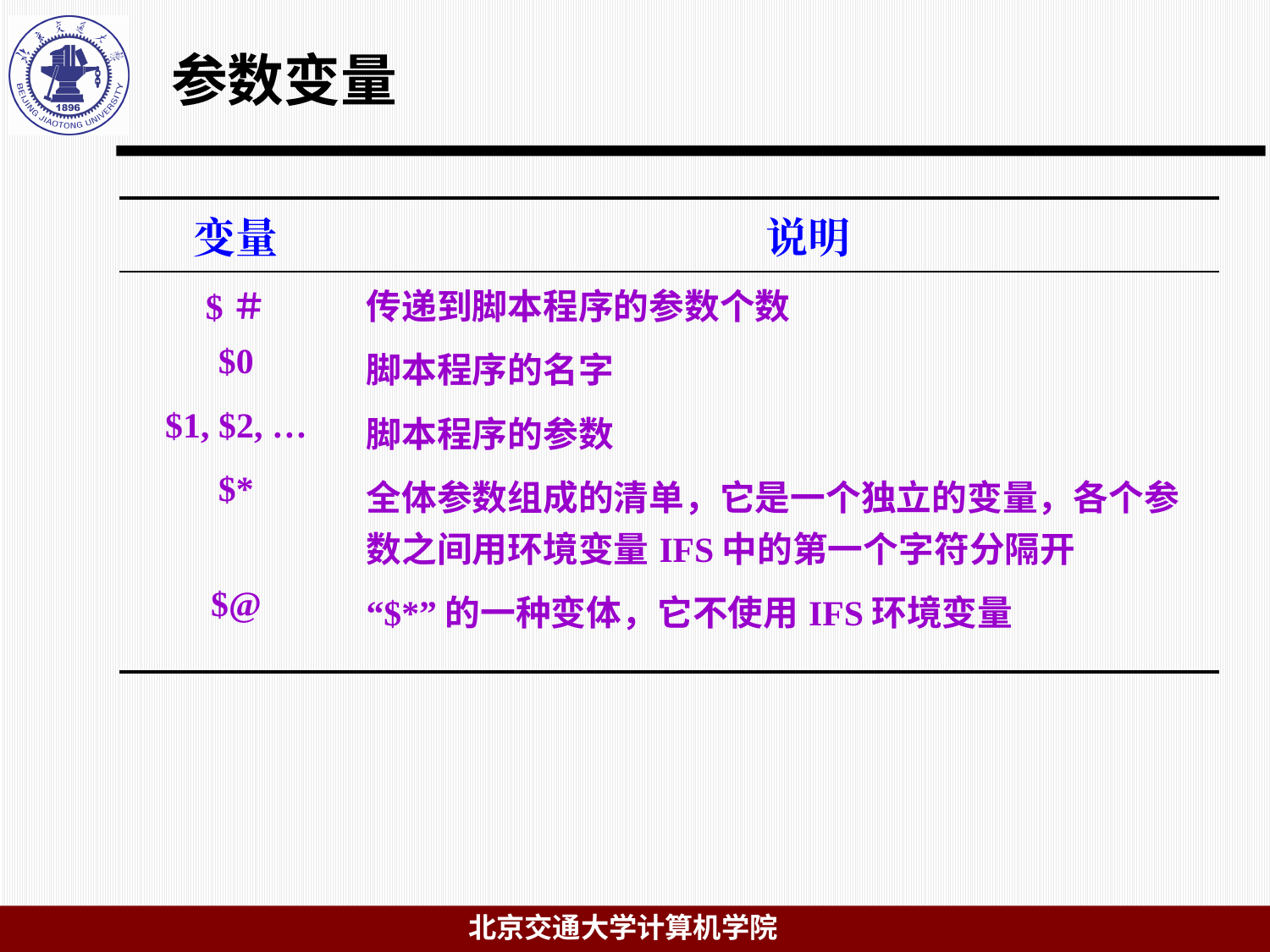

# 参数变量
| 变量 | 说明 |
| --- | --- |
| $＃ | 传递到脚本程序的参数个数 |
| $0 | 脚本程序的名字 |
| $1, $2, … | 脚本程序的参数 |
| $\* | 全体参数组成的清单，它是一个独立的变量，各个参数之间用环境变量IFS中的第一个字符分隔开 |
| $@ | “$\*”的一种变体，它不使用IFS环境变量 |